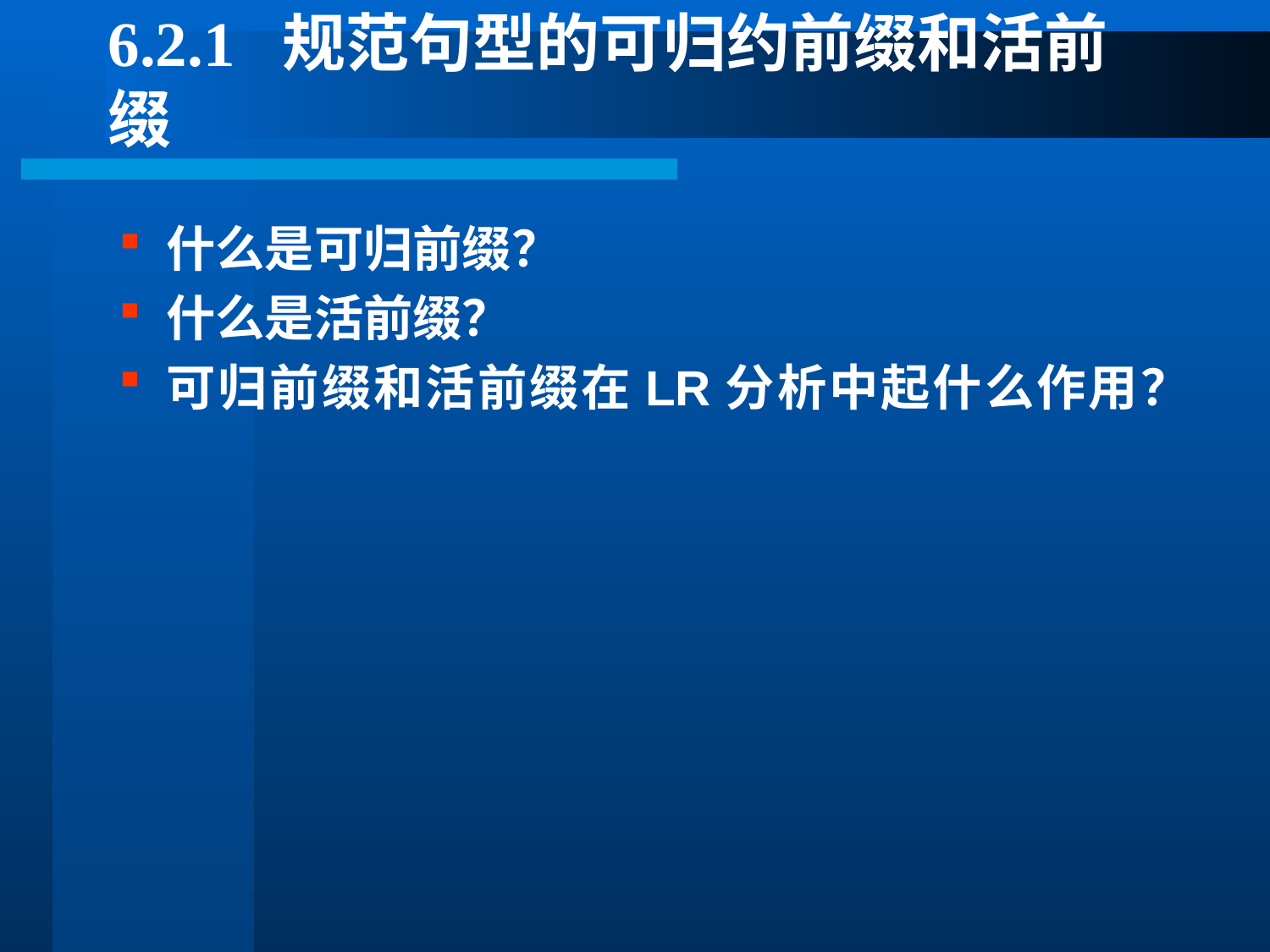

# 6.2.1  规范句型的可归约前缀和活前缀
什么是可归前缀？
什么是活前缀？
可归前缀和活前缀在LR分析中起什么作用？